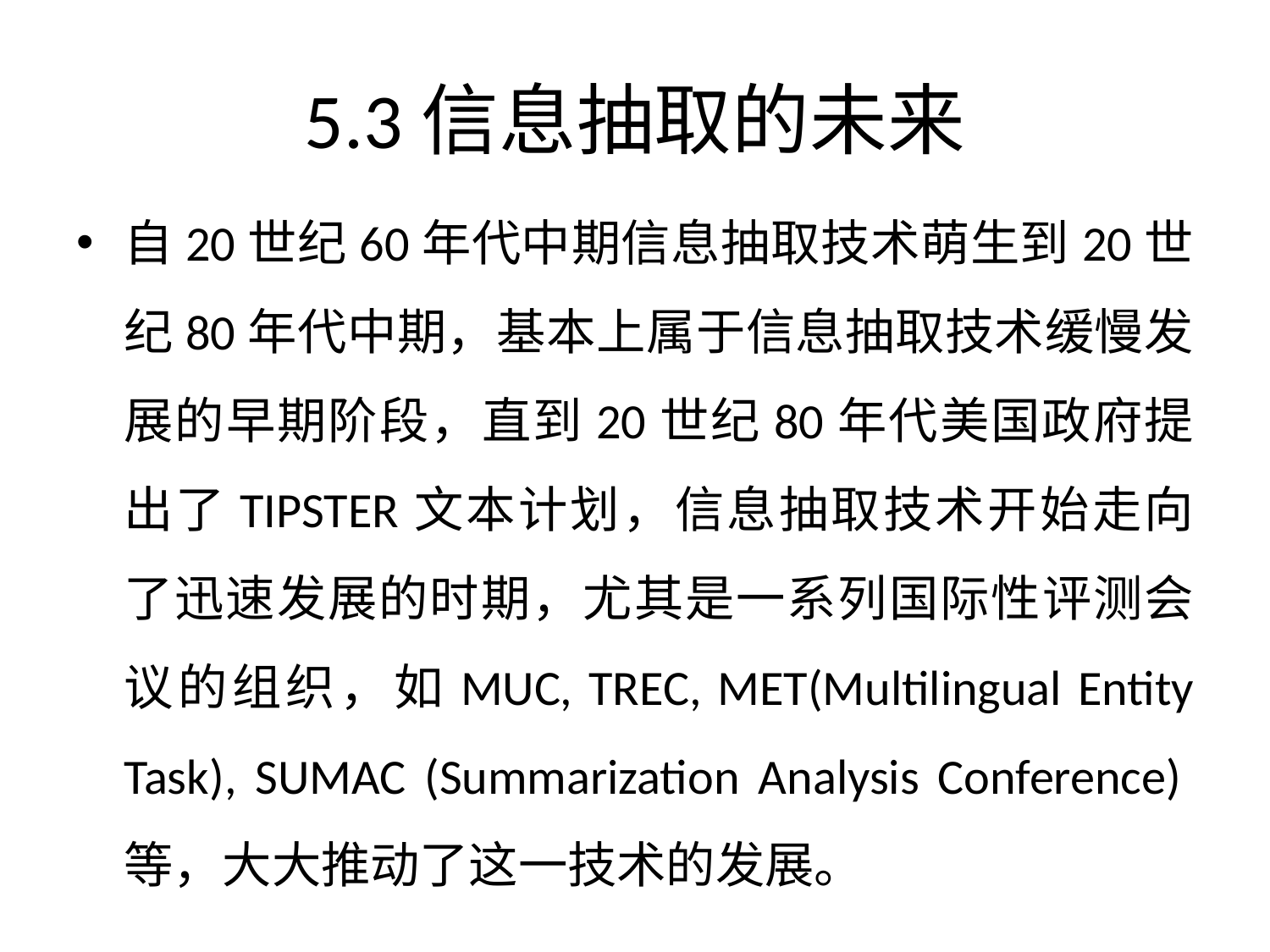

# 5.3信息抽取的未来
自20世纪60年代中期信息抽取技术萌生到20世纪80年代中期，基本上属于信息抽取技术缓慢发展的早期阶段，直到20世纪80年代美国政府提出了TIPSTER文本计划，信息抽取技术开始走向了迅速发展的时期，尤其是一系列国际性评测会议的组织，如MUC, TREC, MET(Multilingual Entity Task), SUMAC (Summarization Analysis Conference)等，大大推动了这一技术的发展。